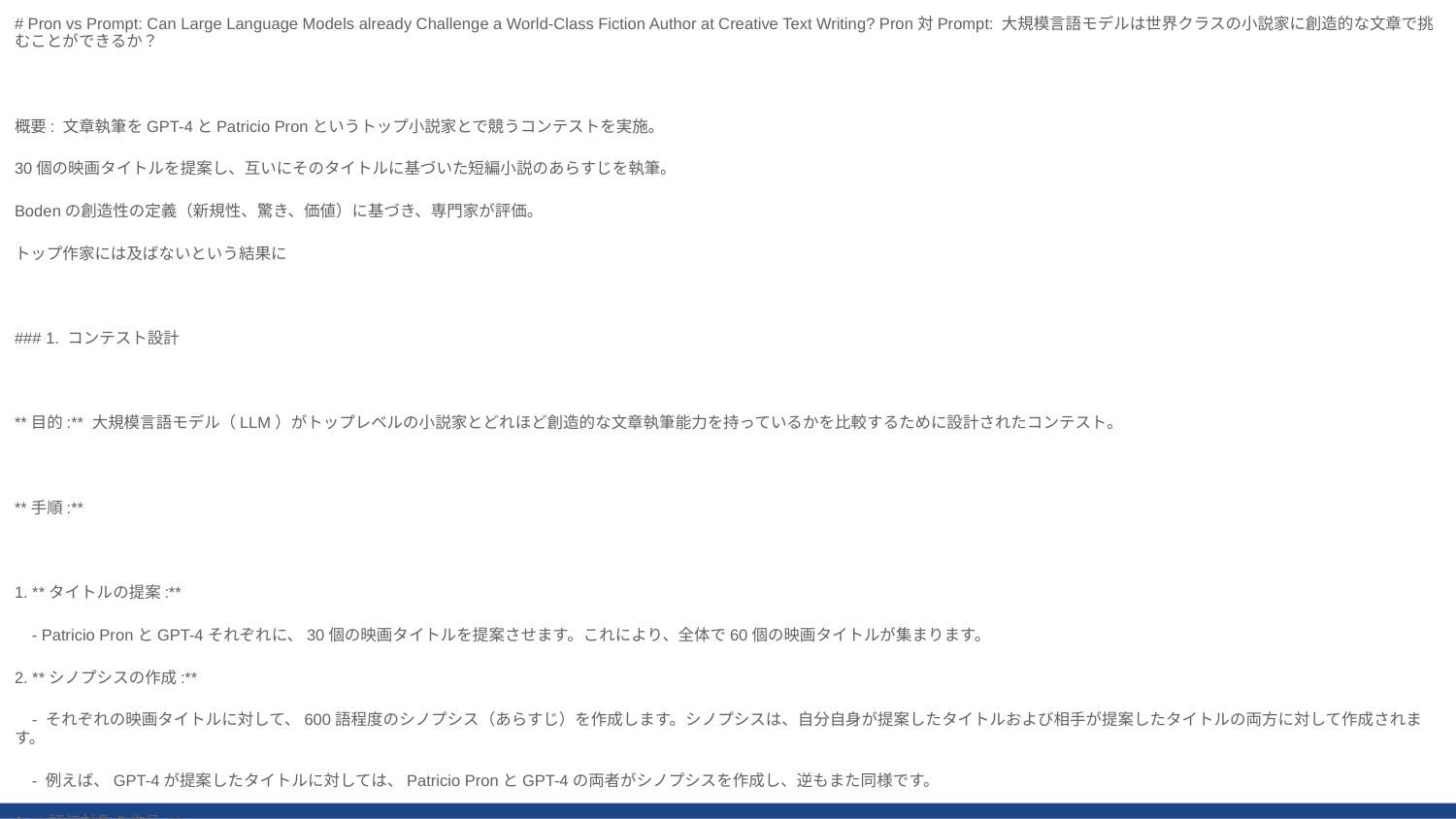

# Pron vs Prompt: Can Large Language Models already Challenge a World-Class Fiction Author at Creative Text Writing? Pron対Prompt: 大規模言語モデルは世界クラスの小説家に創造的な文章で挑むことができるか？

概要: 文章執筆をGPT-4とPatricio Pronというトップ小説家とで競うコンテストを実施。
30個の映画タイトルを提案し、互いにそのタイトルに基づいた短編小説のあらすじを執筆。
Bodenの創造性の定義（新規性、驚き、価値）に基づき、専門家が評価。
トップ作家には及ばないという結果に

### 1. コンテスト設計

**目的:** 大規模言語モデル（LLM）がトップレベルの小説家とどれほど創造的な文章執筆能力を持っているかを比較するために設計されたコンテスト。

**手順:**

1. **タイトルの提案:**
    - Patricio PronとGPT-4それぞれに、30個の映画タイトルを提案させます。これにより、全体で60個の映画タイトルが集まります。
2. **シノプシスの作成:**
    - それぞれの映画タイトルに対して、600語程度のシノプシス（あらすじ）を作成します。シノプシスは、自分自身が提案したタイトルおよび相手が提案したタイトルの両方に対して作成されます。
    - 例えば、GPT-4が提案したタイトルに対しては、Patricio PronとGPT-4の両者がシノプシスを作成し、逆もまた同様です。
3. **評価対象の作品:**
    - これにより、Patricio PronとGPT-4それぞれが60個ずつのシノプシスを作成し、合計120個の作品が評価の対象となります。

### 2. 評価ルーブリック

**目的:** 作成されたシノプシスの創造性を定量的かつ客観的に評価するための基準を確立する。

**手順:**

1. **Bodenの創造性の定義を基礎とする:**
    - Margaret Bodenの創造性の定義（新規性、驚き、価値）に基づき、評価基準を設計します。
    - 具体的には、以下の3つの主要な評価軸が設定されます：
        - **新規性 (Originality):** シノプシスやタイトルがどれだけ独創的で、他と異なる要素を持っているか。
        - **驚き (Surprise):** 予想外の要素が含まれているか、読者に驚きを与えるかどうか。
        - **価値 (Value):** シノプシスやタイトルがどれだけ読者にとって魅力的で、価値があると感じられるか。
2. **専門家による評価:**
    - 文学批評家や学者などの専門家6名が評価者として参加し、各シノプシスについて評価を行います。
    - 各シノプシスは0から3のスケールで評価され、これに基づいて総合的な創造性スコアが算出されます。
3. **評価基準の詳細:**
    - **スタイルの魅力:** 文体がどれだけ読者を引きつけ、楽しませるか。
    - **テーマの独創性:** シノプシスが新しいテーマやプロットを提案しているか。
    - **創造性の全体評価:** タイトルとシノプシス全体の創造性を総合的に判断します。

### 3. 多言語評価

**目的:** LLMが英語とスペイン語の両方でどの程度創造的な文章を生成できるかを比較し、言語間の差異を分析する。

**手順:**

1. **言語設定:**
    - 元々はスペイン語で実験を行い、その後タイトルを英語に翻訳して、GPT-4が英語とスペイン語の両方でシノプシスを作成するようにします。
    - Patricio Pronは主にスペイン語で執筆し、GPT-4は両方の言語で執筆します。
2. **評価の分割:**
    - 評価者のうち3名はスペイン語のシノプシスを、残りの3名は英語のシノプシスを評価します。
    - 両言語での評価が揃った後、これらの評価を比較分析し、GPT-4の創造的な文章生成能力が言語によってどの程度変動するかを検証します。
3. **統計的分析:**
    - Wilcoxonの符号付き順位検定を用いて、英語とスペイン語のシノプシスにおける創造性スコアの違いを検証します。特に、文体の魅力や独創性のスコアに焦点を当て、言語間で顕著な差異があるかどうかを調査します。

### 4. スタイル認識

**目的:** GPT-4が生成した創造的なテキストが、専門家にとって識別可能なスタイルを持つかどうかを検証する。

**手順:**

1. **スタイル識別の検証:**
    - 評価者は、各シノプシスを読み進める中で、それが人間の作家によるものか、AI（GPT-4）によるものかを識別するよう求められます。
    - 評価者がシノプシスを読む順序に従って、GPT-4が生成したテキストをより正確に識別できるかどうかを検証します。
2. **識別精度の評価:**
    - 各評価者の識別精度を時間経過と共に分析し、GPT-4のスタイルがどの程度明確に認識されるかを調査します。
3. **結果の分析:**
    - 識別精度が向上する場合、それはGPT-4のテキストが特有のスタイルを持っていることを示唆し、評価者がそのスタイルを学習している可能性を示します。